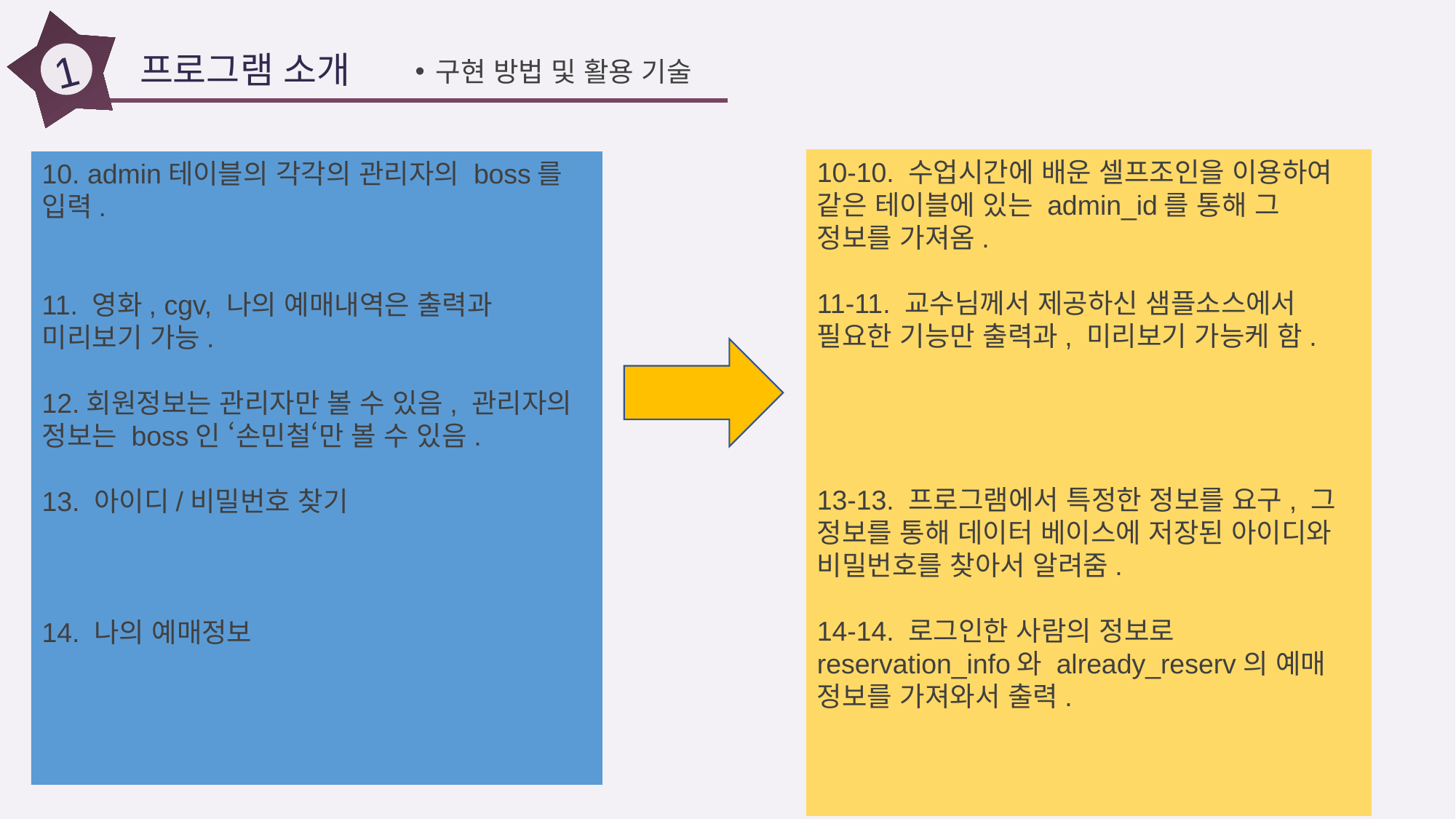

1
프로그램 소개
구현 방법 및 활용 기술
10-10. 수업시간에 배운 셀프조인을 이용하여 같은 테이블에 있는 admin_id를 통해 그 정보를 가져옴.

11-11. 교수님께서 제공하신 샘플소스에서 필요한 기능만 출력과, 미리보기 가능케 함.

13-13. 프로그램에서 특정한 정보를 요구, 그 정보를 통해 데이터 베이스에 저장된 아이디와 비밀번호를 찾아서 알려줌.

14-14. 로그인한 사람의 정보로 reservation_info와 already_reserv의 예매 정보를 가져와서 출력.

10. admin테이블의 각각의 관리자의 boss를 입력.

11. 영화, cgv, 나의 예매내역은 출력과 미리보기 가능.

12.회원정보는 관리자만 볼 수 있음, 관리자의 정보는 boss인 ‘손민철‘만 볼 수 있음.

13. 아이디/비밀번호 찾기

14. 나의 예매정보